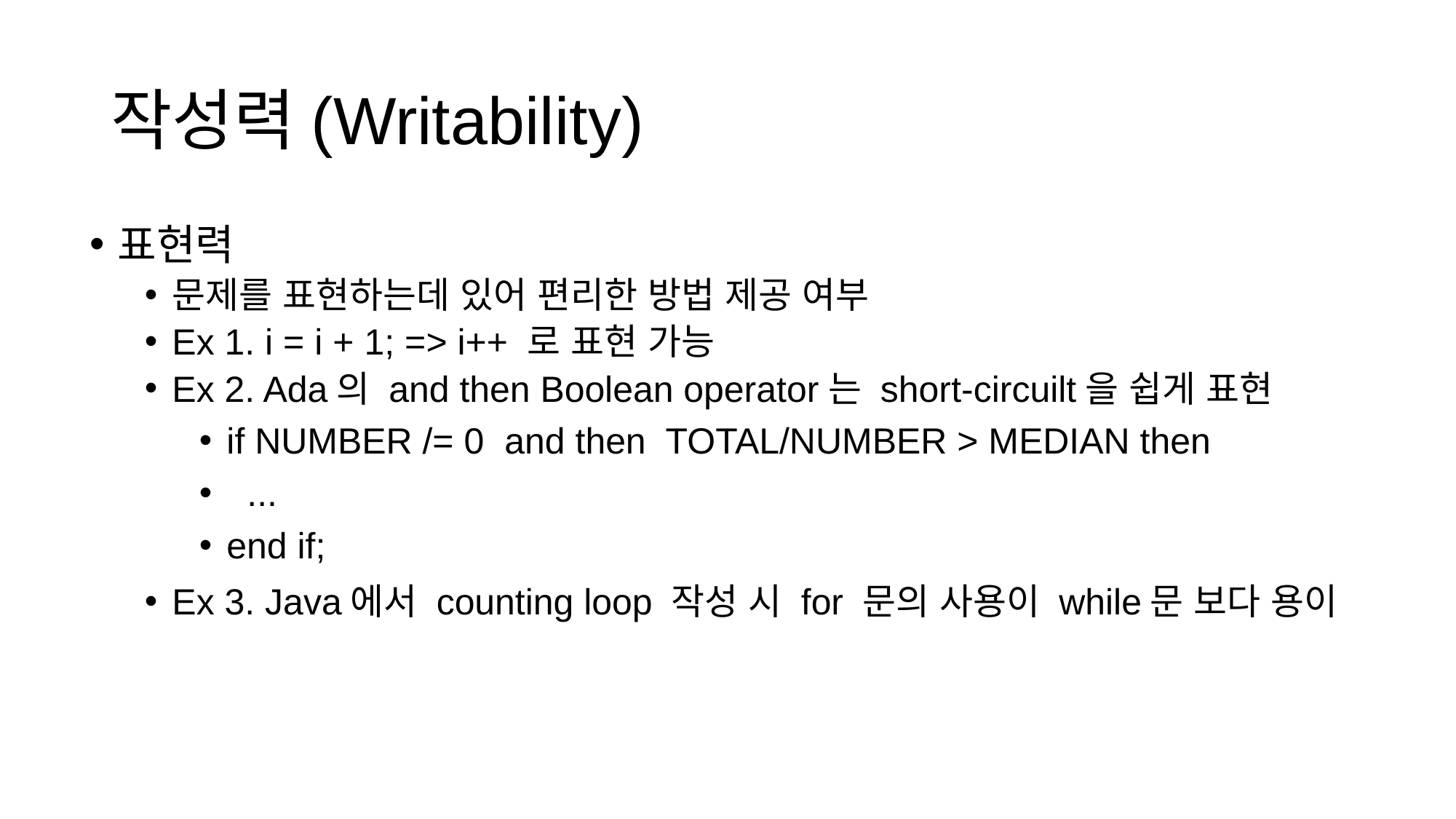

# 작성력(Writability)
표현력
문제를 표현하는데 있어 편리한 방법 제공 여부
Ex 1. i = i + 1; => i++ 로 표현 가능
Ex 2. Ada의 and then Boolean operator는 short-circuilt을 쉽게 표현
if NUMBER /= 0  and then  TOTAL/NUMBER > MEDIAN then
  ...
end if;
Ex 3. Java에서 counting loop 작성 시 for 문의 사용이 while문 보다 용이